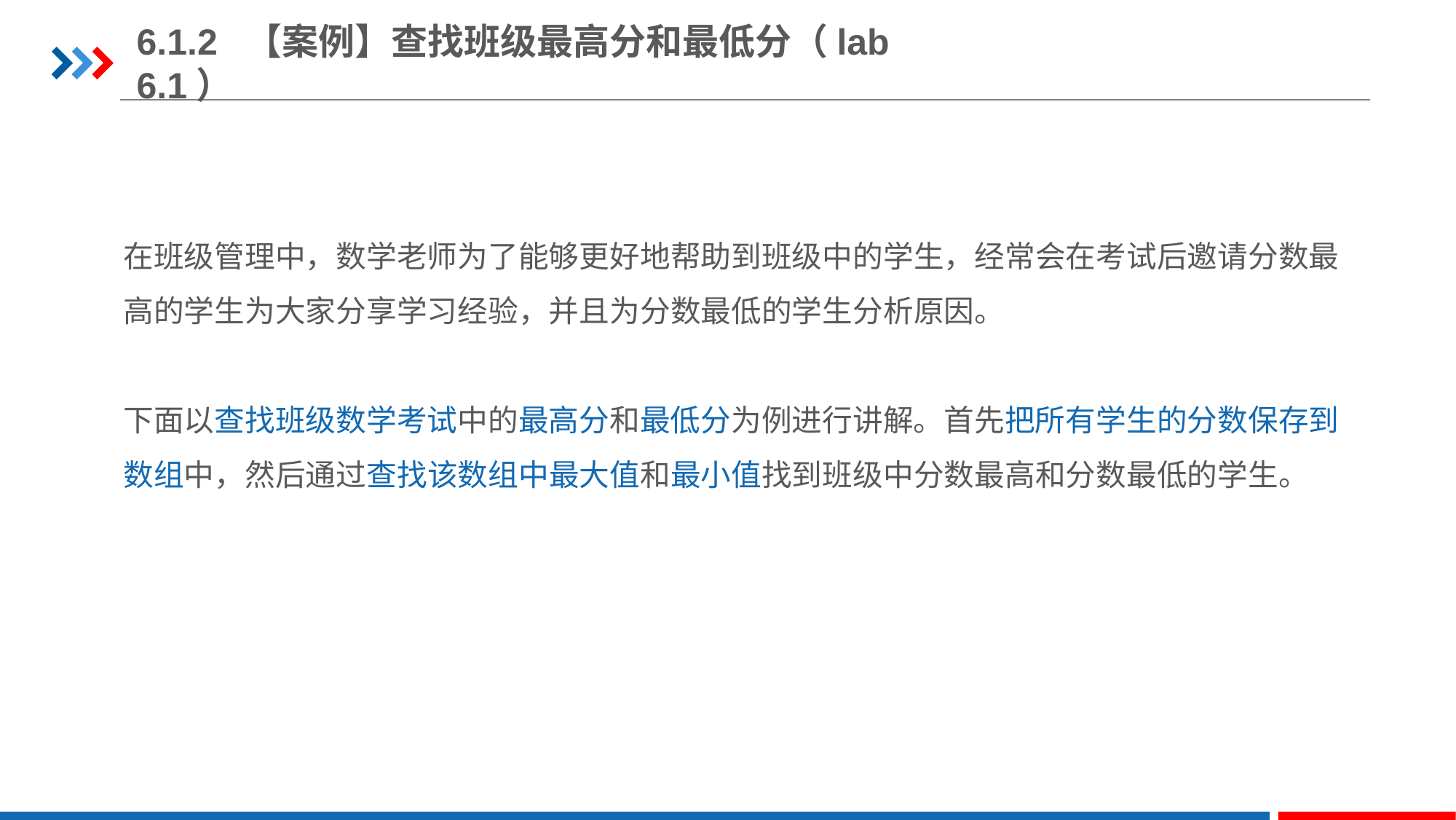

6.1.2	【案例】查找班级最高分和最低分（lab 6.1）
在班级管理中，数学老师为了能够更好地帮助到班级中的学生，经常会在考试后邀请分数最高的学生为大家分享学习经验，并且为分数最低的学生分析原因。

下面以查找班级数学考试中的最高分和最低分为例进行讲解。首先把所有学生的分数保存到数组中，然后通过查找该数组中最大值和最小值找到班级中分数最高和分数最低的学生。